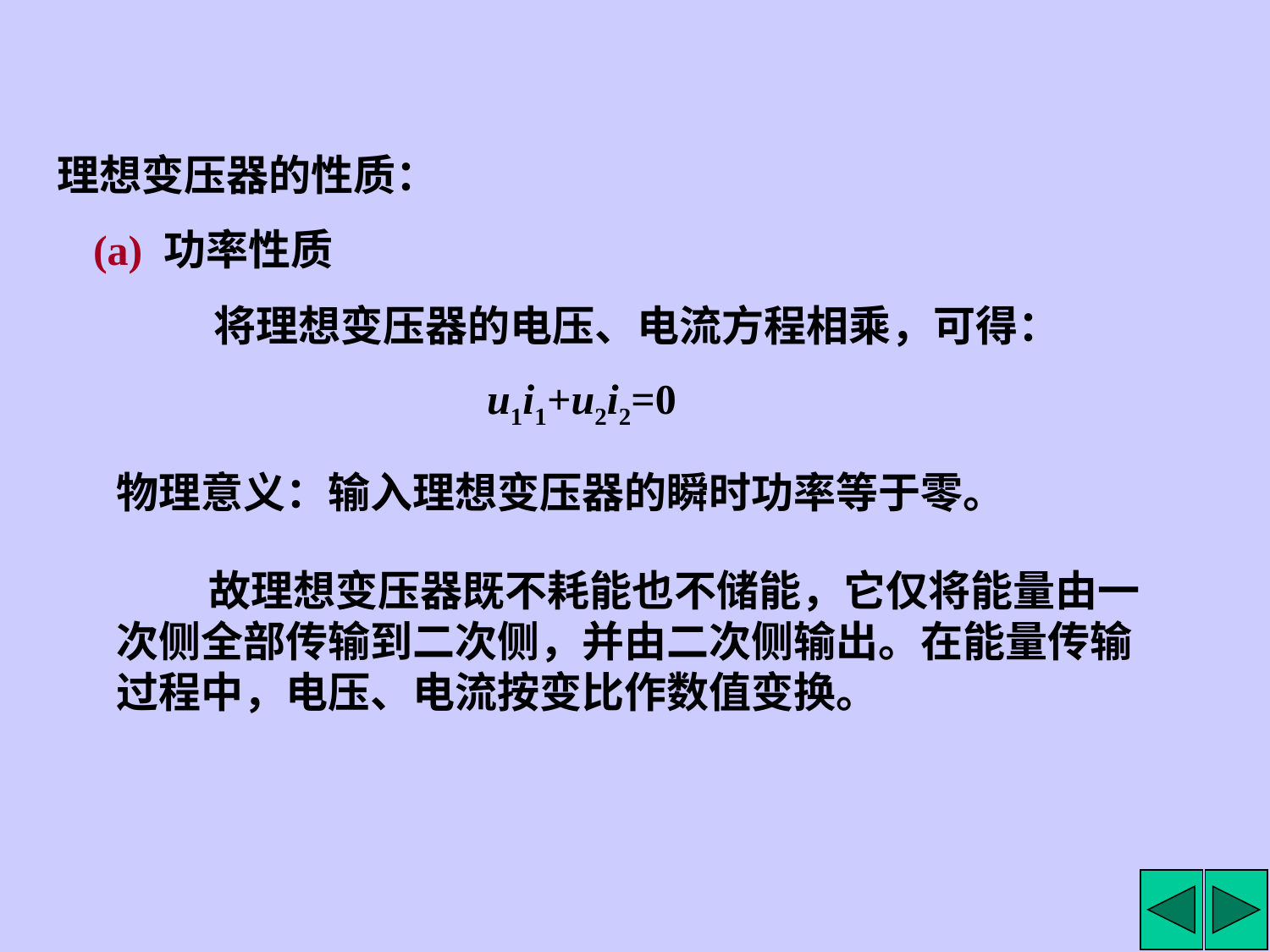

理想变压器的性质：
(a) 功率性质
将理想变压器的电压、电流方程相乘，可得：
u1i1+u2i2=0
物理意义：输入理想变压器的瞬时功率等于零。
故理想变压器既不耗能也不储能，它仅将能量由一次侧全部传输到二次侧，并由二次侧输出。在能量传输过程中，电压、电流按变比作数值变换。